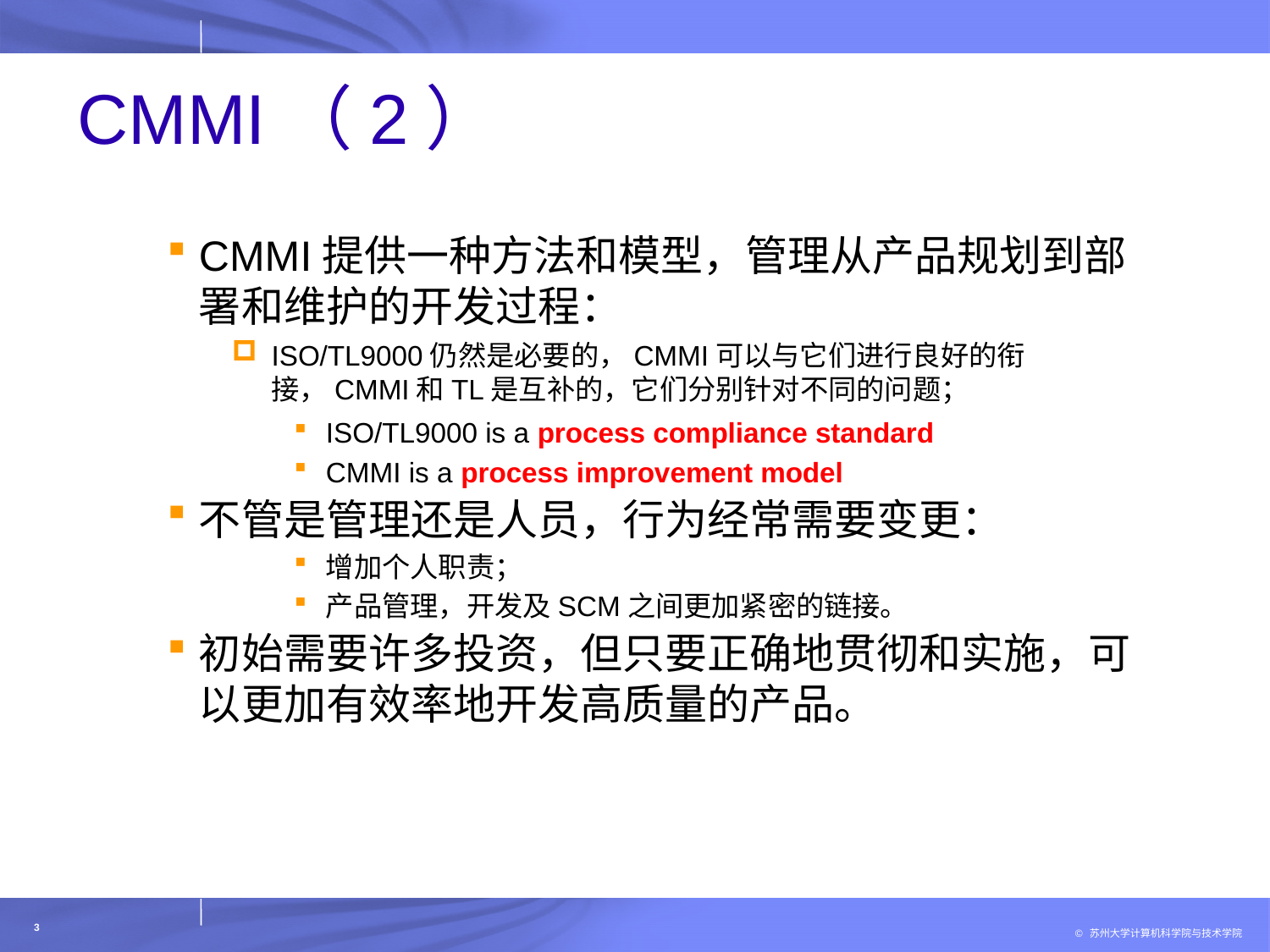

# CMMI（2）
CMMI提供一种方法和模型，管理从产品规划到部署和维护的开发过程：
ISO/TL9000仍然是必要的，CMMI可以与它们进行良好的衔接，CMMI和TL是互补的，它们分别针对不同的问题；
ISO/TL9000 is a process compliance standard
CMMI is a process improvement model
不管是管理还是人员，行为经常需要变更：
增加个人职责；
产品管理，开发及SCM之间更加紧密的链接。
初始需要许多投资，但只要正确地贯彻和实施，可以更加有效率地开发高质量的产品。

3